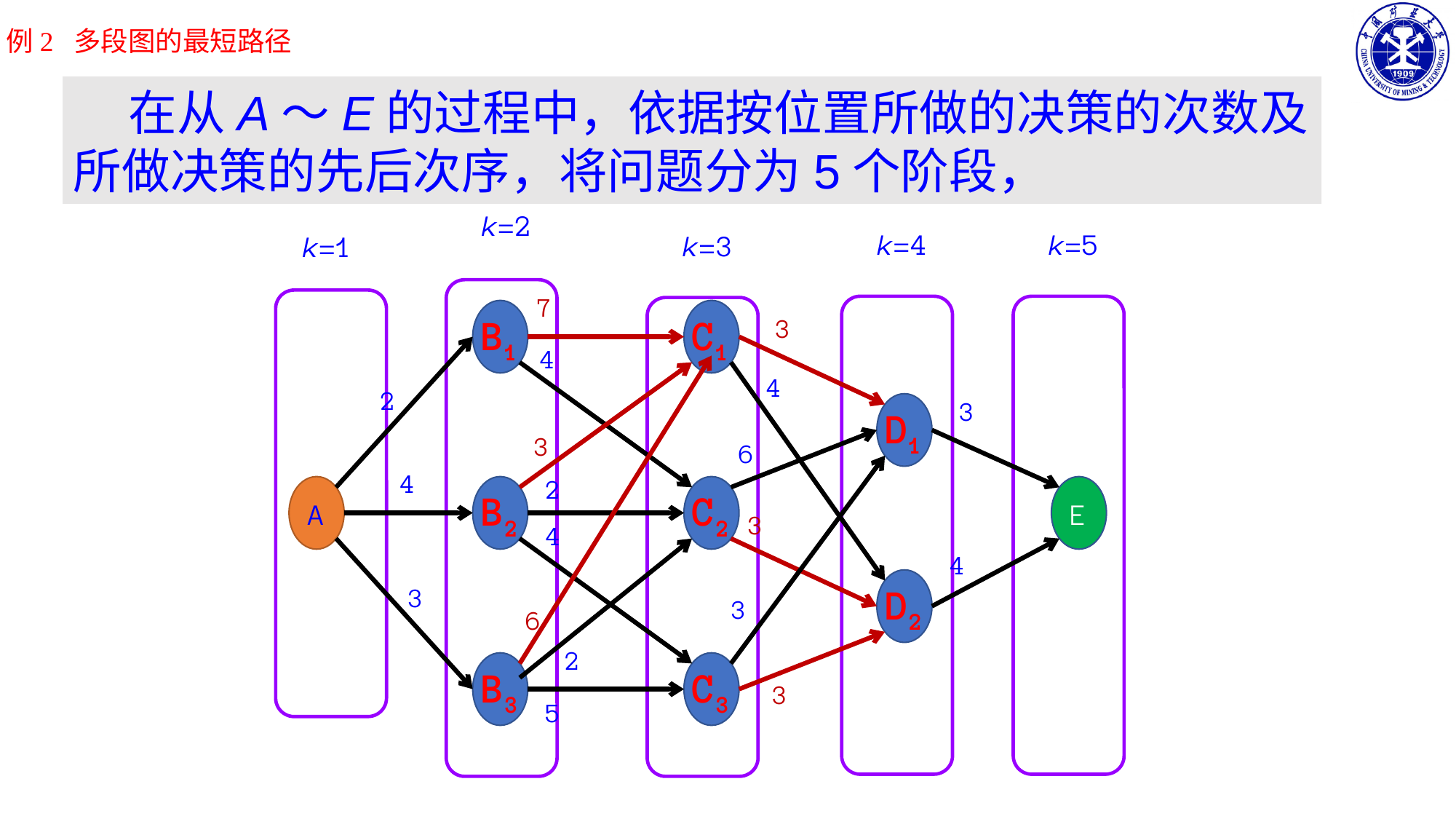

例2  多段图的最短路径
    在从A～E的过程中，依据按位置所做的决策的次数及所做决策的先后次序，将问题分为5个阶段，
k=2

k=4

k=5

k=3

k=1

7
B1
C1
3
4
4
2
D1
3
3
6
4
2
A
B2
C2
E
3
4
4
D2
3
3
6
2
B3
C3
3
5